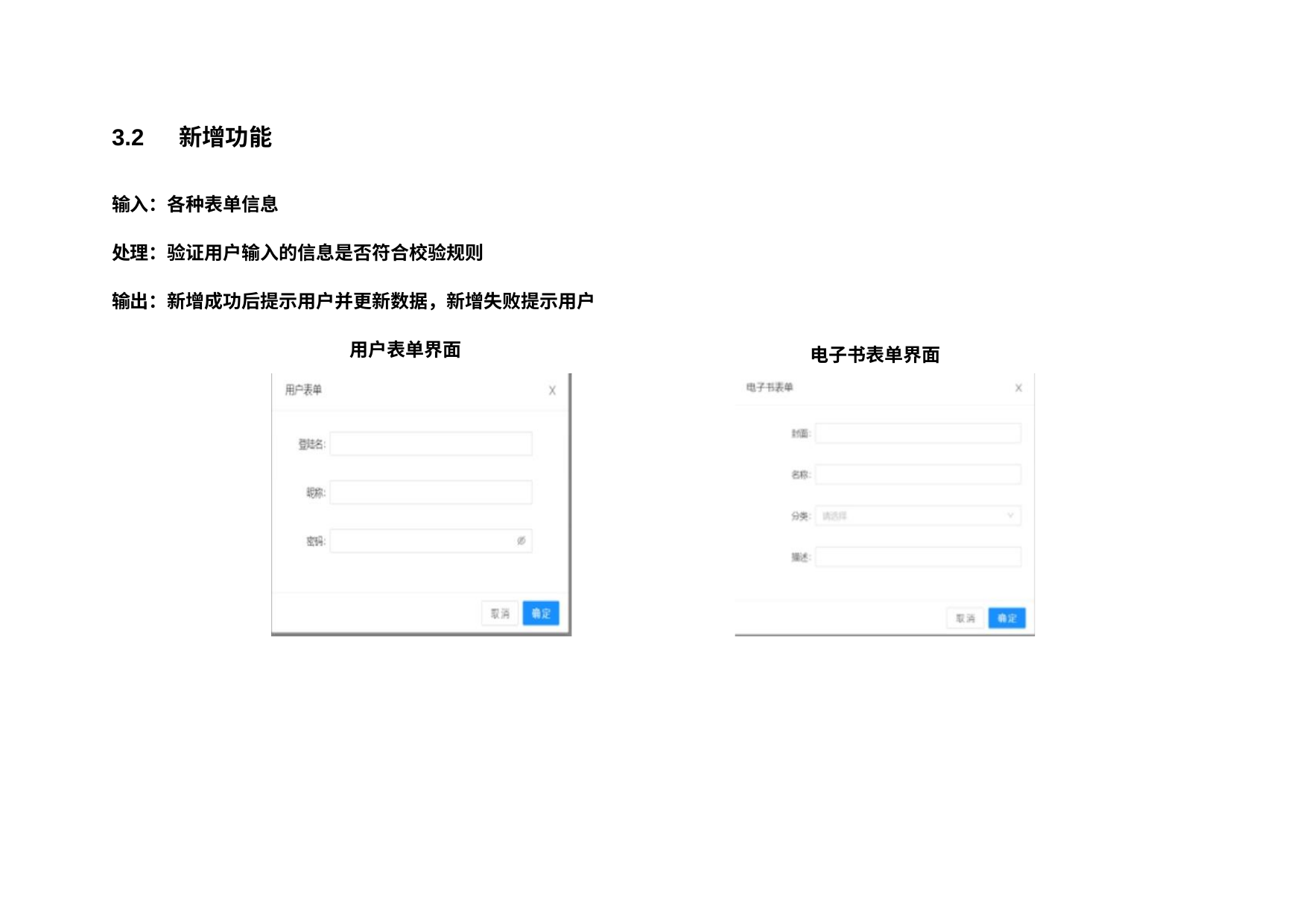

3.2 新增功能
输入：各种表单信息
处理：验证用户输入的信息是否符合校验规则
输出：新增成功后提示用户并更新数据，新增失败提示用户
 用户表单界面
电子书表单界面